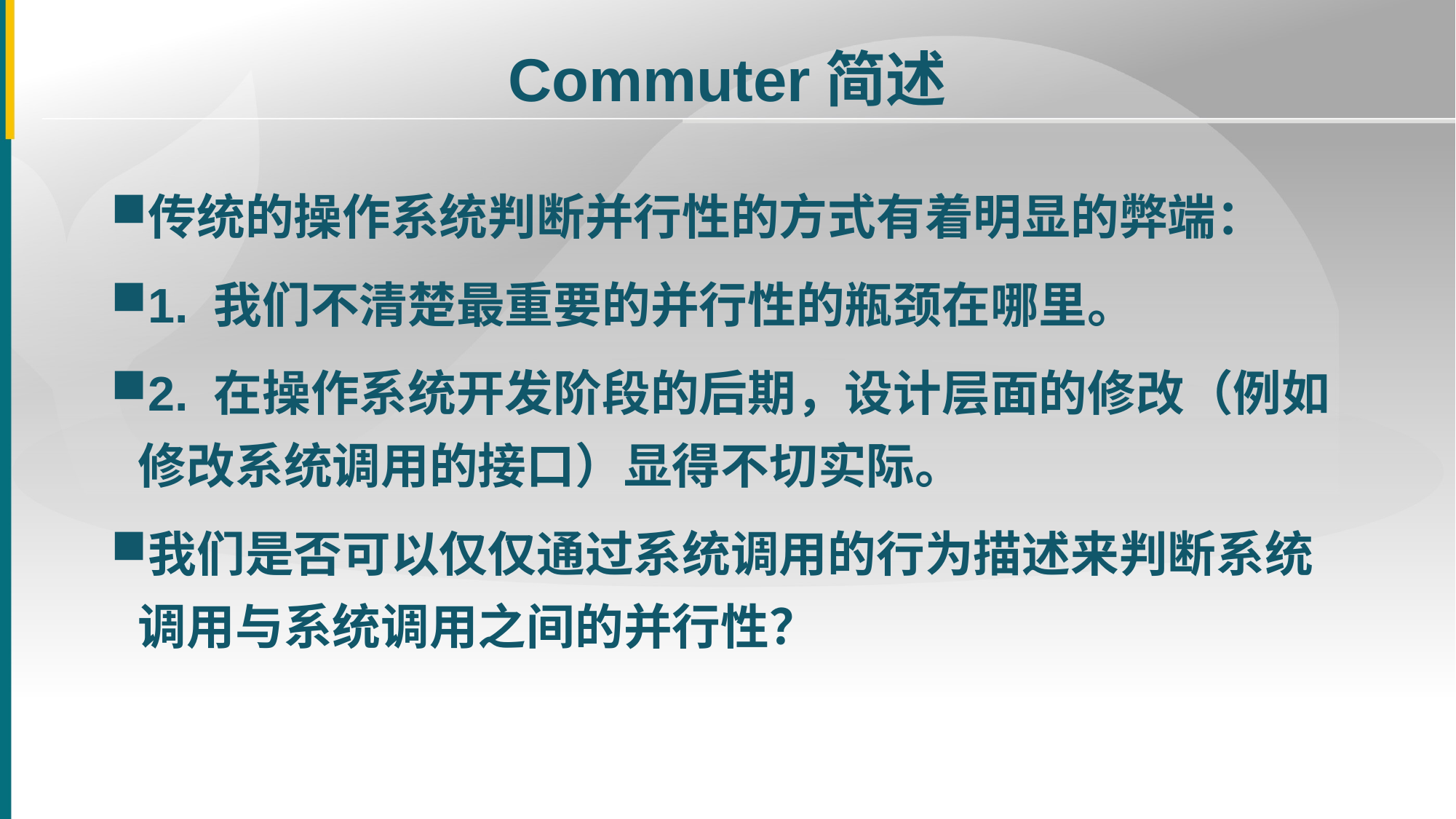

# Commuter简述
传统的操作系统判断并行性的方式有着明显的弊端：
1. 我们不清楚最重要的并行性的瓶颈在哪里。
2. 在操作系统开发阶段的后期，设计层面的修改（例如修改系统调用的接口）显得不切实际。
我们是否可以仅仅通过系统调用的行为描述来判断系统调用与系统调用之间的并行性？